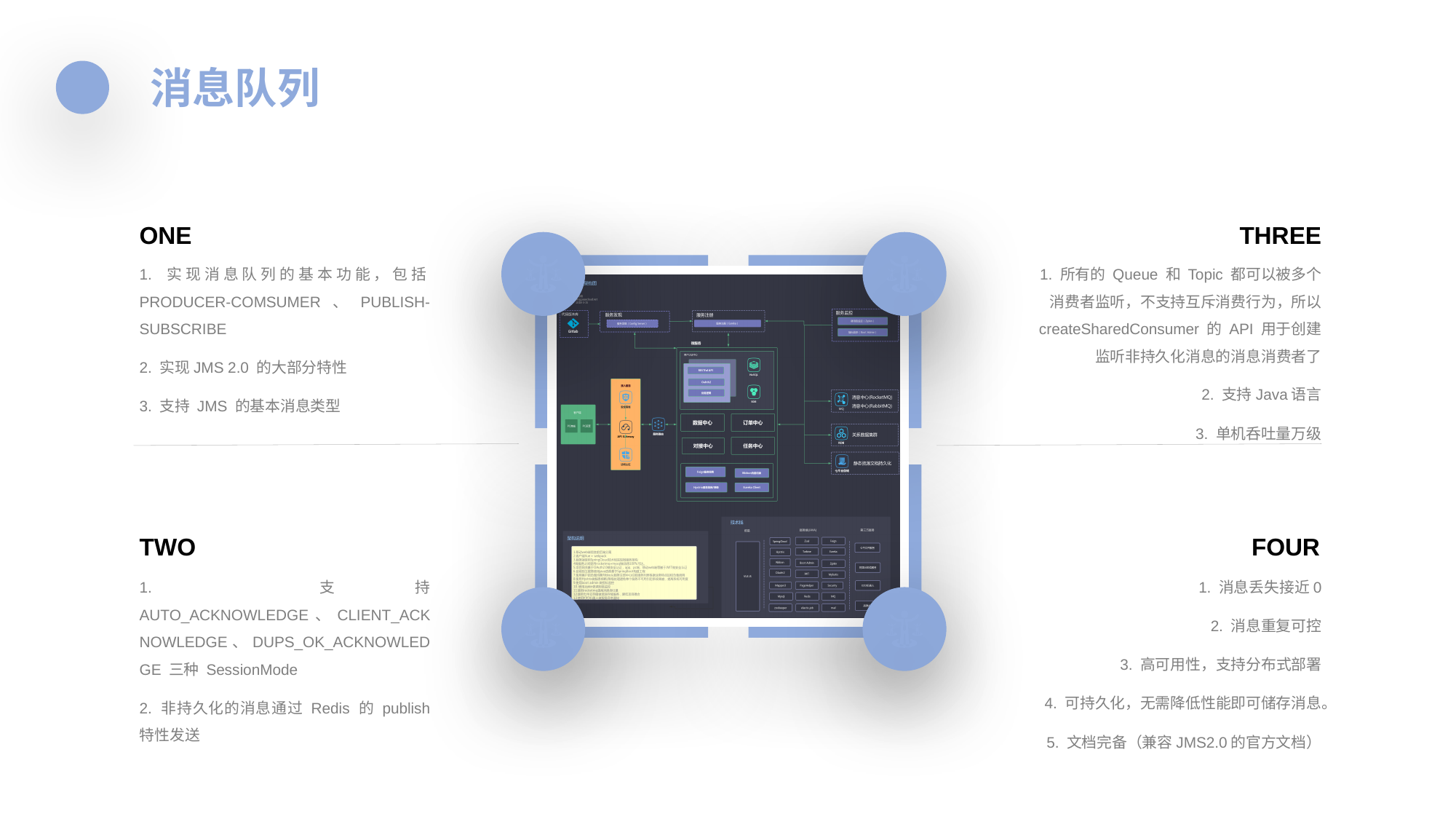

消息队列

ONE
THREE

1. 实现消息队列的基本功能，包括PRODUCER-COMSUMER、PUBLISH-SUBSCRIBE
2. 实现JMS 2.0 的大部分特性
3. 支持 JMS 的基本消息类型

1. 所有的 Queue 和 Topic 都可以被多个消费者监听，不支持互斥消费行为，所以 createSharedConsumer 的 API 用于创建监听非持久化消息的消息消费者了
2. 支持Java语言
3. 单机呑吐量万级

TWO
FOUR
1. 支持 AUTO_ACKNOWLEDGE、CLIENT_ACKNOWLEDGE、DUPS_OK_ACKNOWLEDGE 三种 SessionMode
2. 非持久化的消息通过 Redis 的 publish 特性发送
1. 消息丢失接近0
2. 消息重复可控
3. 高可用性，支持分布式部署
4. 可持久化，无需降低性能即可储存消息。
5. 文档完备（兼容JMS2.0的官方文档）